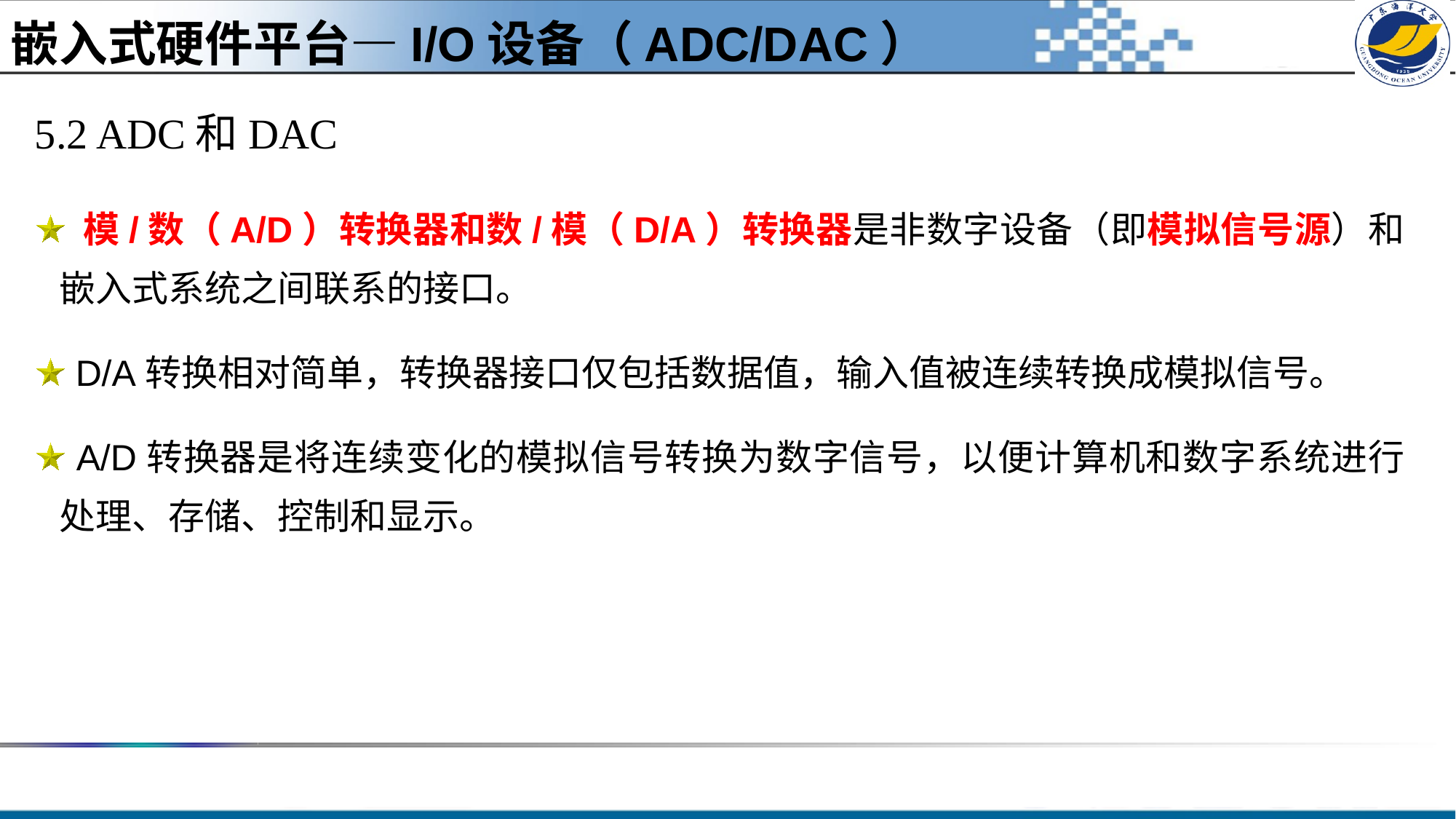

嵌入式硬件平台—I/O设备（ADC/DAC）
# 5.2 ADC和DAC
 模/数（A/D）转换器和数/模（D/A）转换器是非数字设备（即模拟信号源）和嵌入式系统之间联系的接口。
 D/A转换相对简单，转换器接口仅包括数据值，输入值被连续转换成模拟信号。
 A/D转换器是将连续变化的模拟信号转换为数字信号，以便计算机和数字系统进行处理、存储、控制和显示。
72